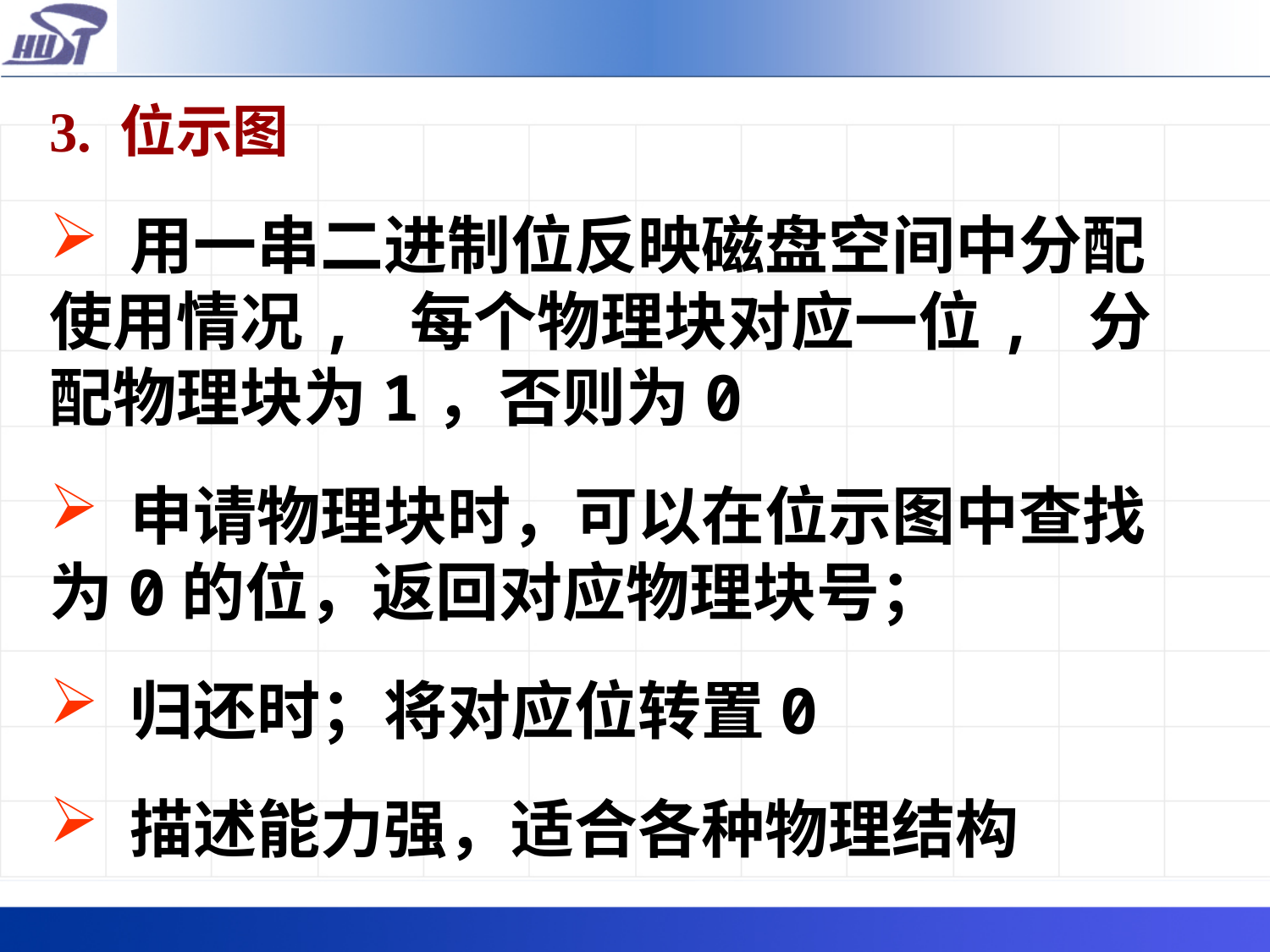

3. 位示图
 用一串二进制位反映磁盘空间中分配使用情况, 每个物理块对应一位, 分配物理块为1，否则为0
 申请物理块时，可以在位示图中查找为0的位，返回对应物理块号；
 归还时；将对应位转置0
 描述能力强，适合各种物理结构